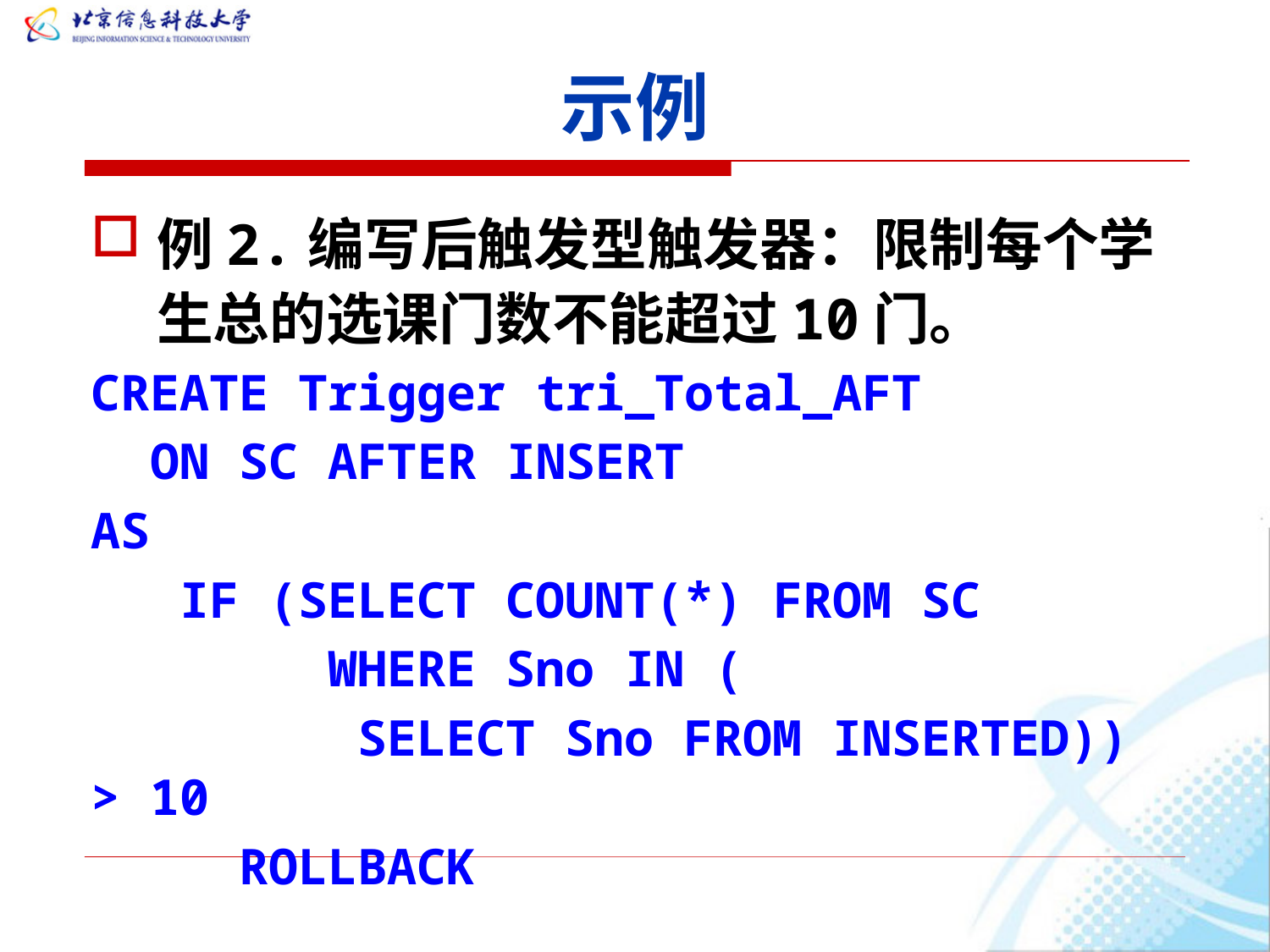

# 示例
例2.编写后触发型触发器：限制每个学生总的选课门数不能超过10门。
CREATE Trigger tri_Total_AFT
  ON SC AFTER INSERT
AS
   IF (SELECT COUNT(*) FROM SC
        WHERE Sno IN (
         SELECT Sno FROM INSERTED)) > 10
     ROLLBACK

8